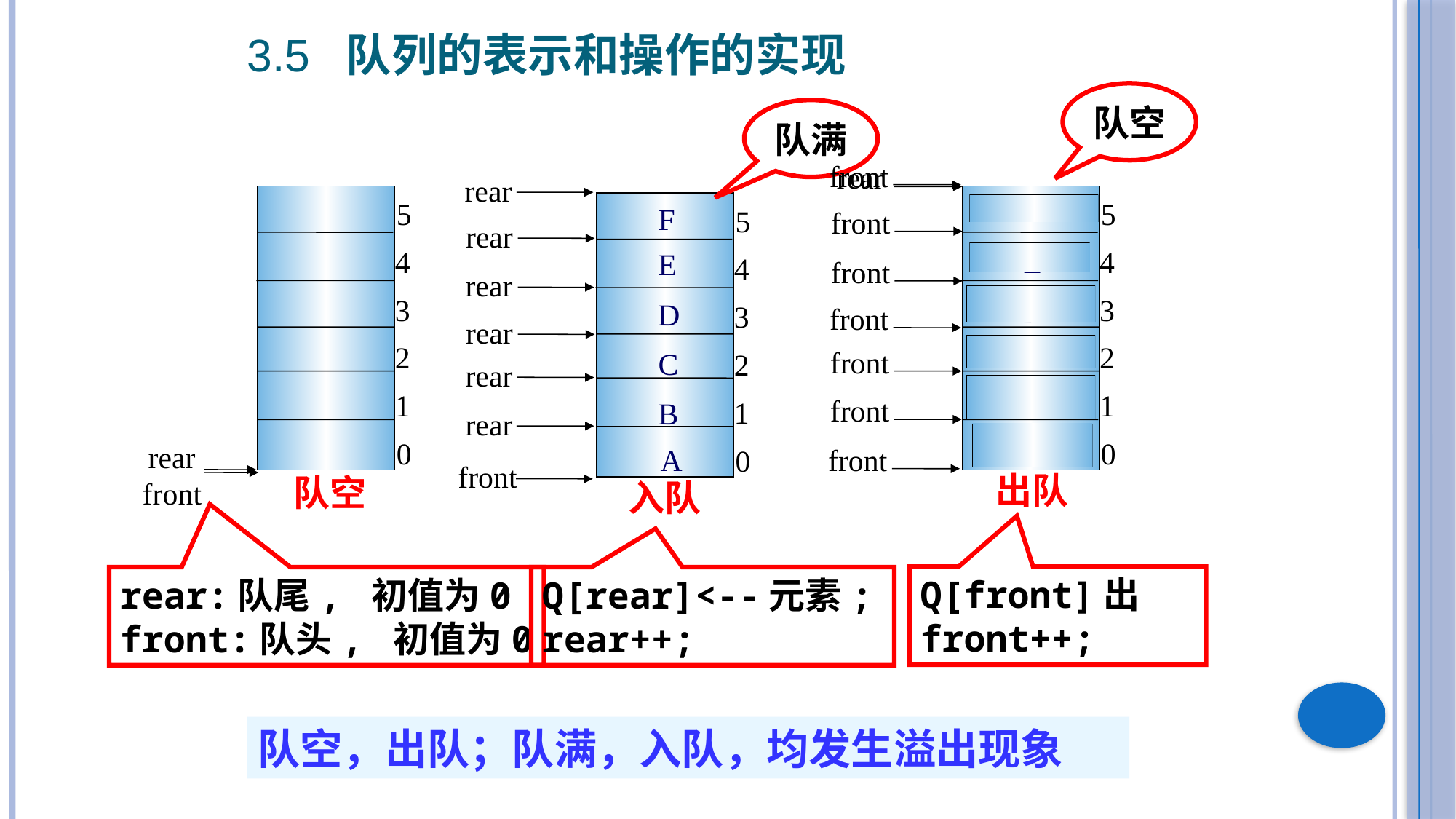

3.5  队列的表示和操作的实现
队空
队满
front

rear

rear

5
4
3
2
1
0
rear
front
队空

5
4
3
2
1
0
F
E
D
C
B
A

5
4
3
2
1
0
F

front

rear

E

front

rear

D
front

rear

front

C
rear

front

B
rear

A
front

front

出队

入队
Q[front]出
front++;
rear:队尾, 初值为0
front:队头, 初值为0
Q[rear]<--元素;
rear++;
队空，出队；队满，入队，均发生溢出现象